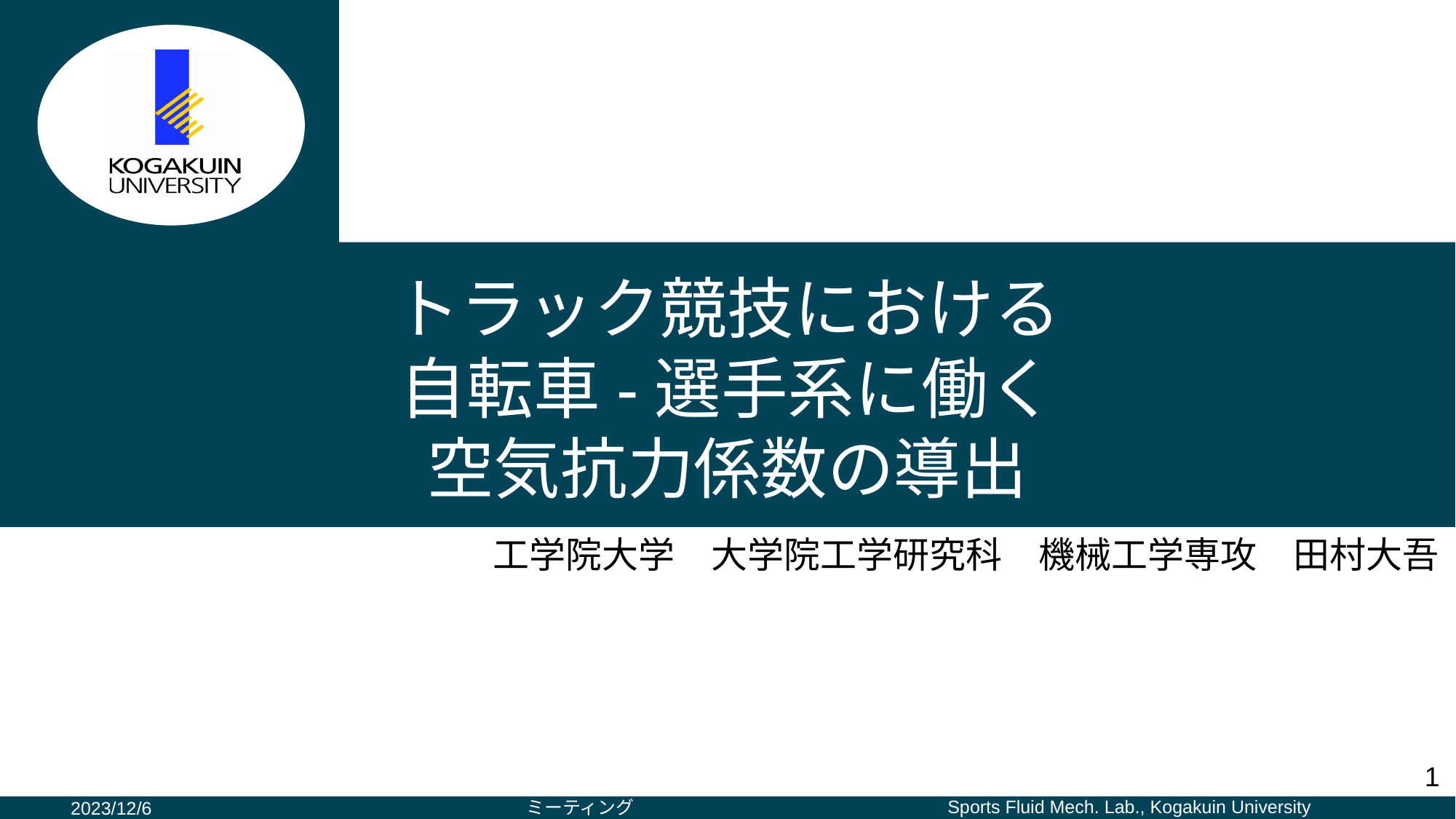

# トラック競技における 自転車-選手系に働く 空気抗力係数の導出
　工学院大学　大学院工学研究科　機械工学専攻　田村大吾
1
ミーティング
2023/12/6